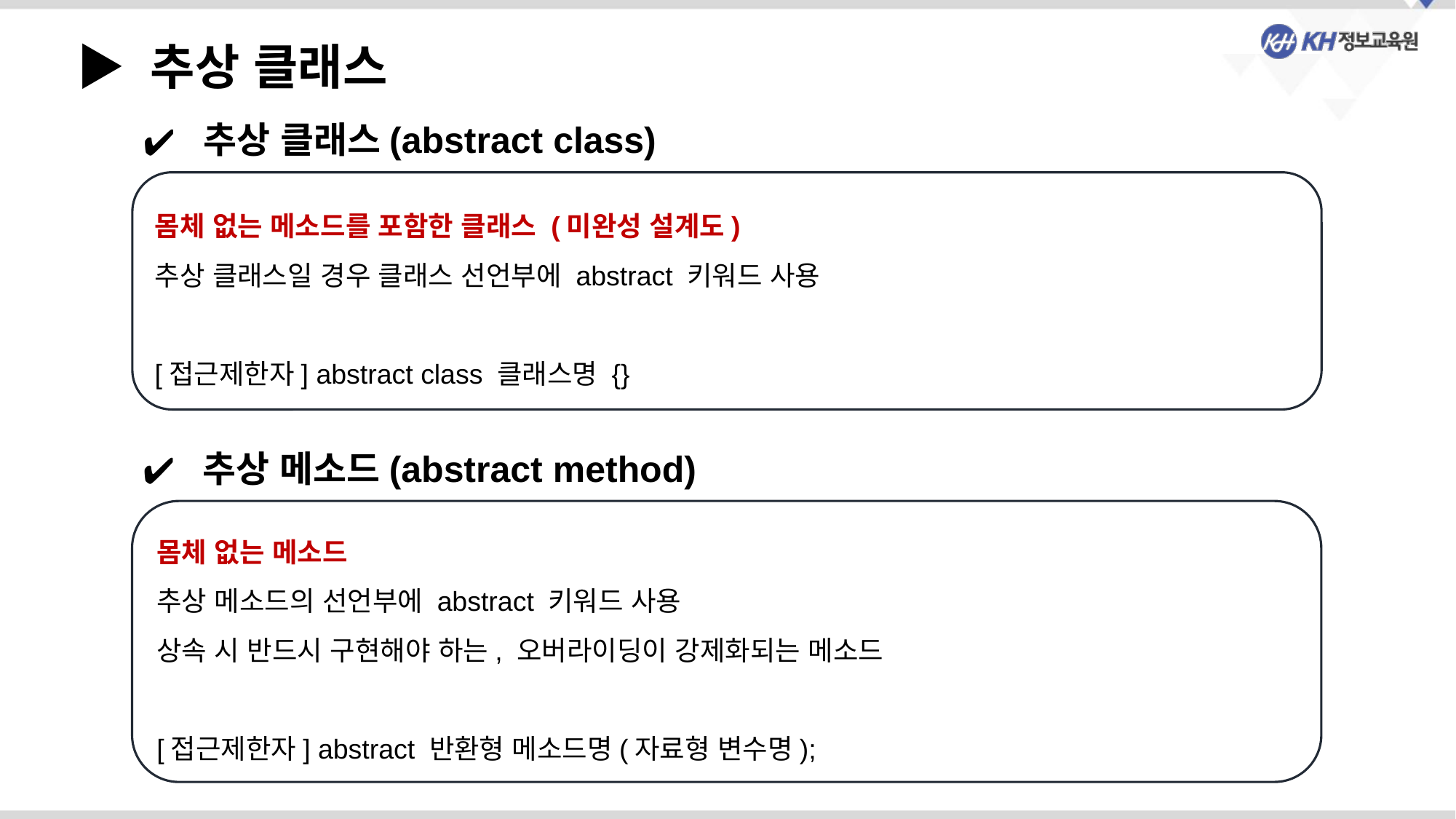

▶ 추상 클래스
 추상 클래스(abstract class)
몸체 없는 메소드를 포함한 클래스 (미완성 설계도)
추상 클래스일 경우 클래스 선언부에 abstract 키워드 사용

[접근제한자] abstract class 클래스명 {}
 추상 메소드(abstract method)
몸체 없는 메소드
추상 메소드의 선언부에 abstract 키워드 사용
상속 시 반드시 구현해야 하는, 오버라이딩이 강제화되는 메소드

[접근제한자] abstract 반환형 메소드명(자료형 변수명);